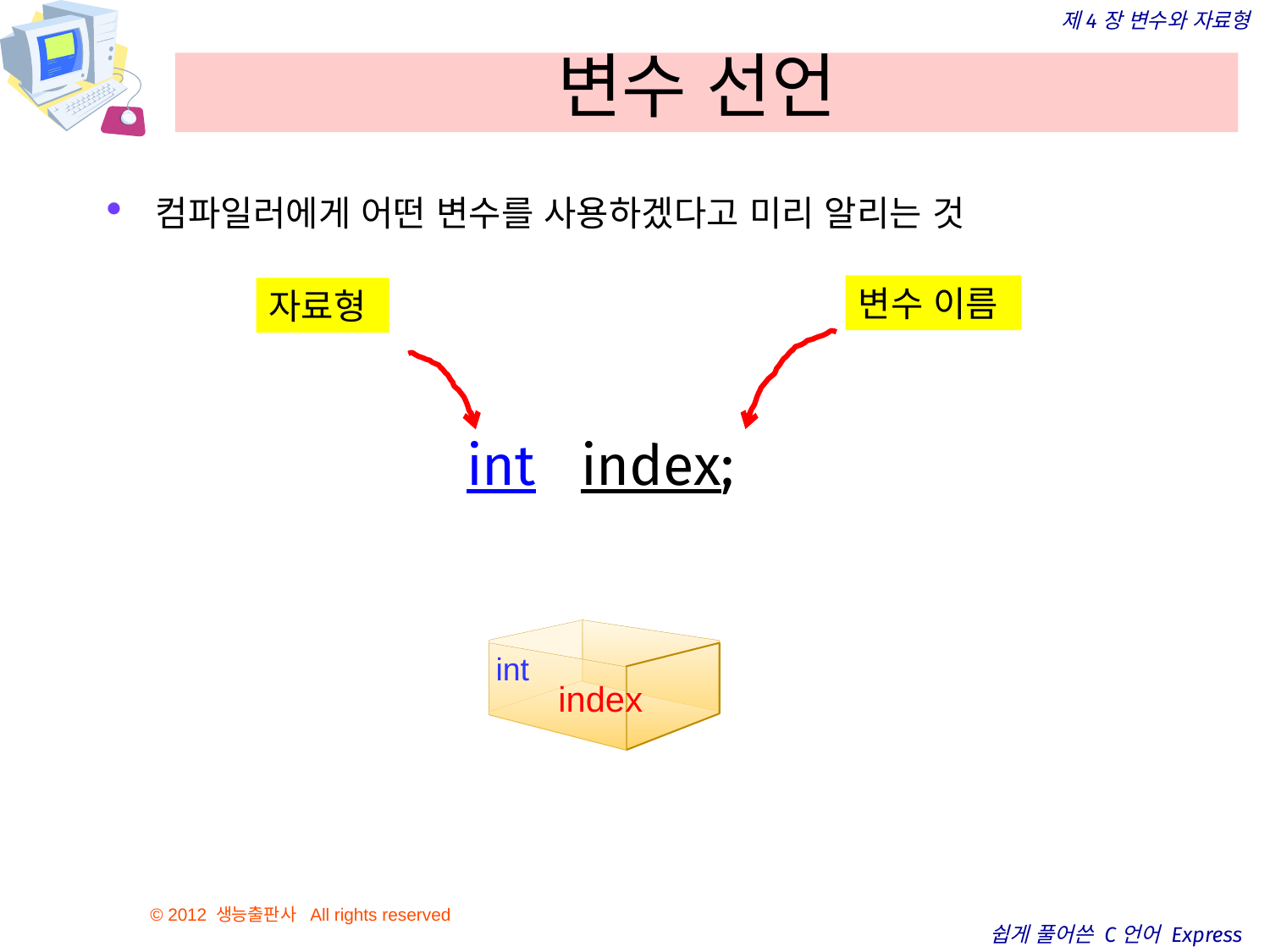

# 변수 선언
컴파일러에게 어떤 변수를 사용하겠다고 미리 알리는 것

변수 이름
자료형

int   index;

int
index